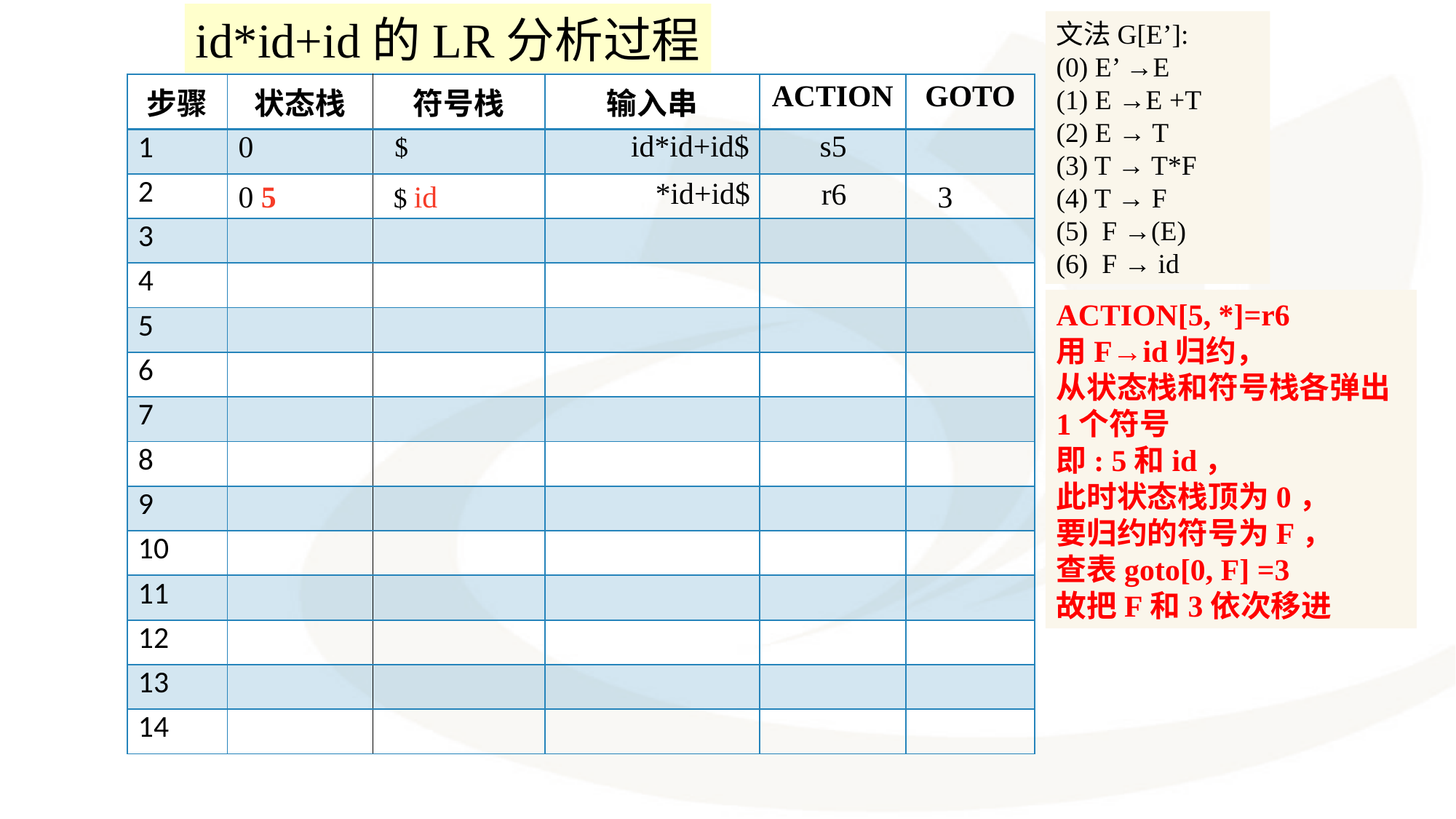

id*id+id的LR分析过程
文法G[E’]:
(0) E’ →E
(1) E →E +T
(2) E → T
(3) T → T*F
(4) T → F
(5)  F →(E)
(6)  F → id
| 步骤 | 状态栈 | 符号栈 | 输入串 | ACTION | GOTO |
| --- | --- | --- | --- | --- | --- |
| 1 |  |  |  |  |  |
| 2 |  |  |  |  |  |
| 3 |  |  |  |  |  |
| 4 |  |  |  |  |  |
| 5 |  |  |  |  |  |
| 6 |  |  |  |  |  |
| 7 |  |  |  |  |  |
| 8 |  |  |  |  |  |
| 9 |  |  |  |  |  |
| 10 |  |  |  |  |  |
| 11 |  |  |  |  |  |
| 12 |  |  |  |  |  |
| 13 |  |  |  |  |  |
| 14 |  |  |  |  |  |
id*id+id$
s5
0
$
*id+id$
r6
0 5
$ id
3
ACTION[5, *]=r6
用F→id归约，
从状态栈和符号栈各弹出1个符号
即: 5和id，
此时状态栈顶为0，
要归约的符号为F，
查表goto[0, F] =3
故把F和3依次移进
65